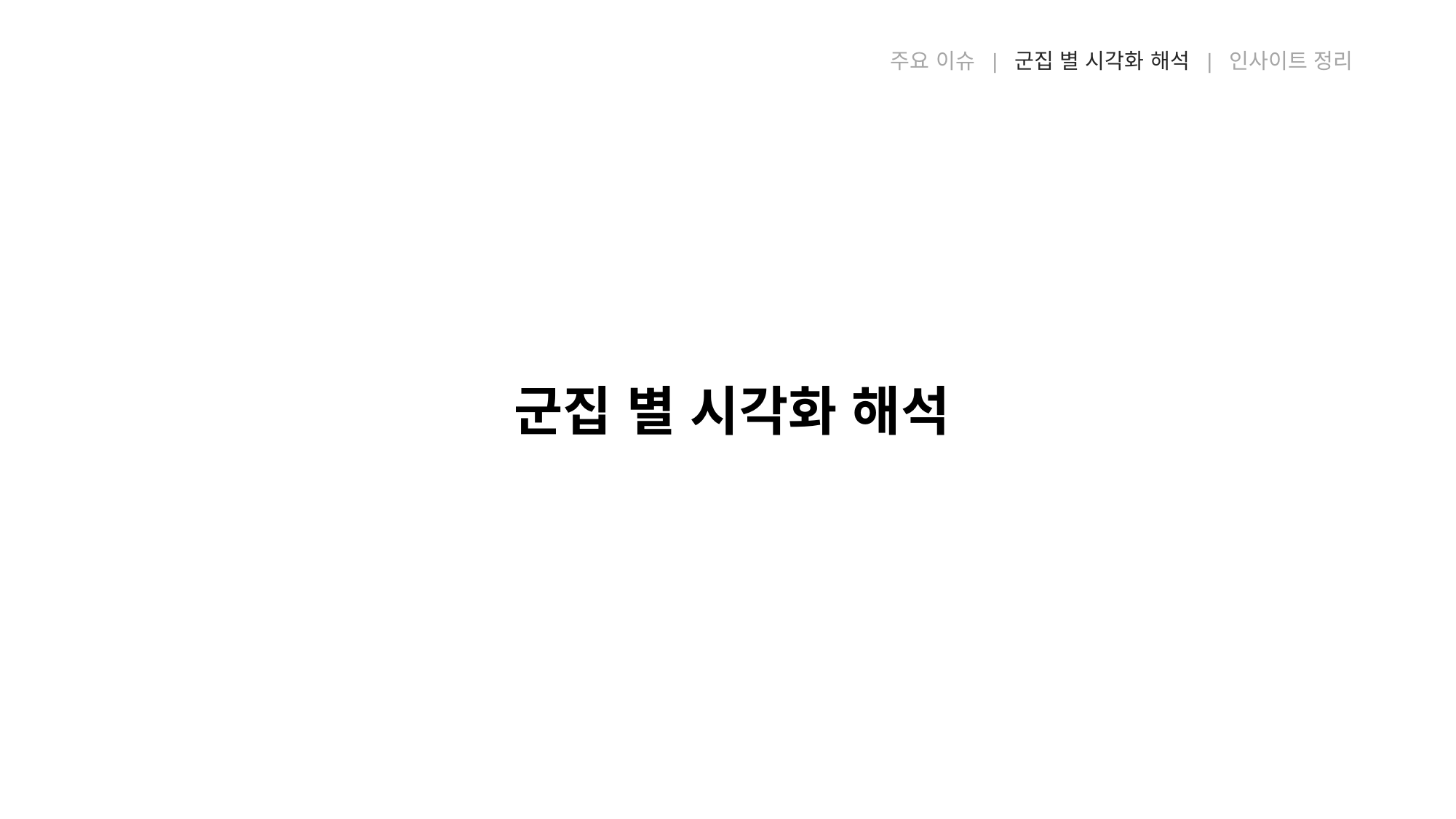

주요 이슈  |  군집 별 시각화 해석  |  인사이트 정리
군집 별 시각화 해석